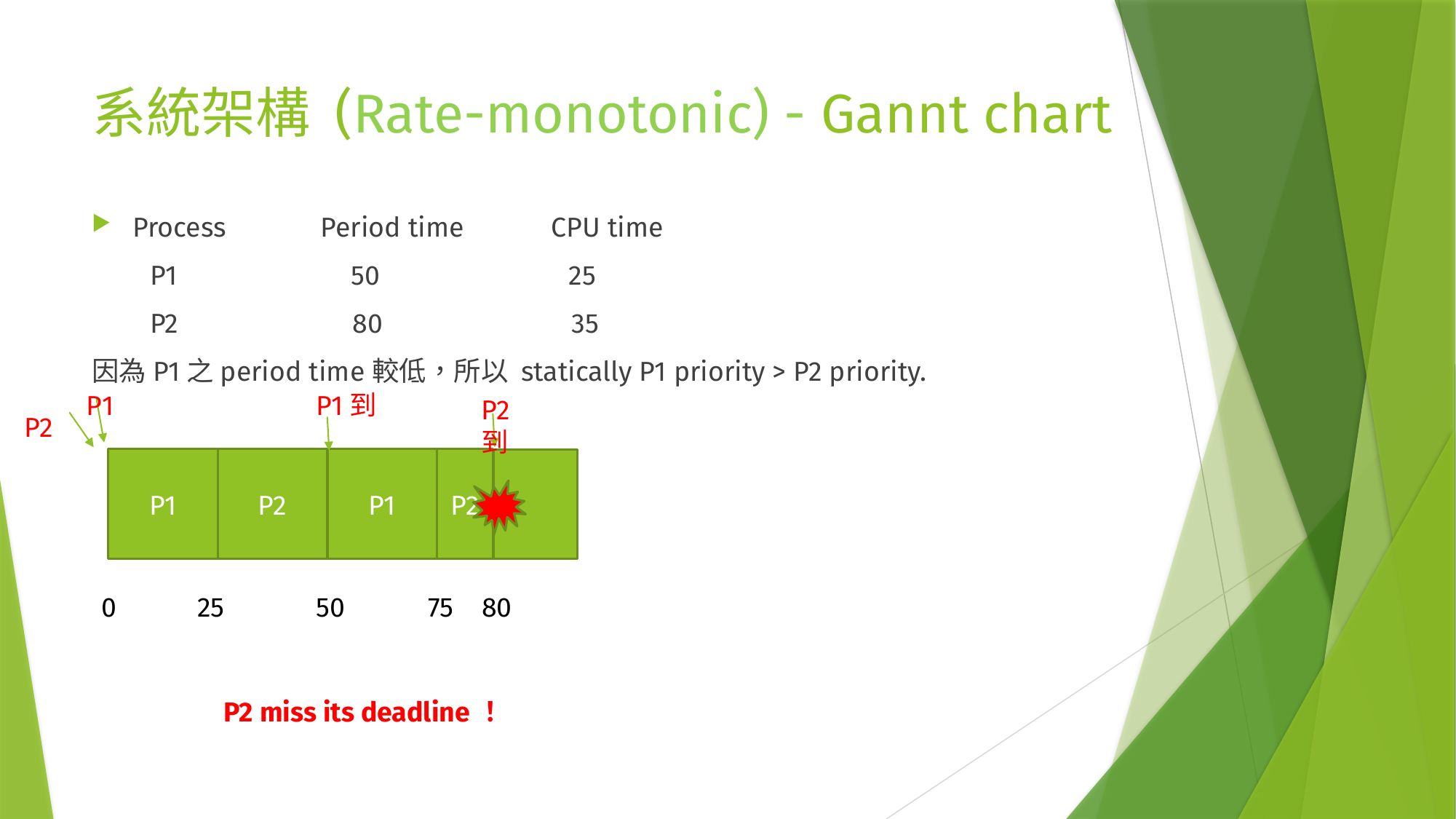

# 系統架構 (Rate-monotonic) - Gannt chart
Process             Period time            CPU time
        P1                        50                          25
        P2                        80                          35
因為P1之period time較低，所以 statically P1 priority > P2 priority.

P1
P1到
P2到
P2
P1
P1
P2
P2

50
0
25
75
80
P2 miss its deadline！